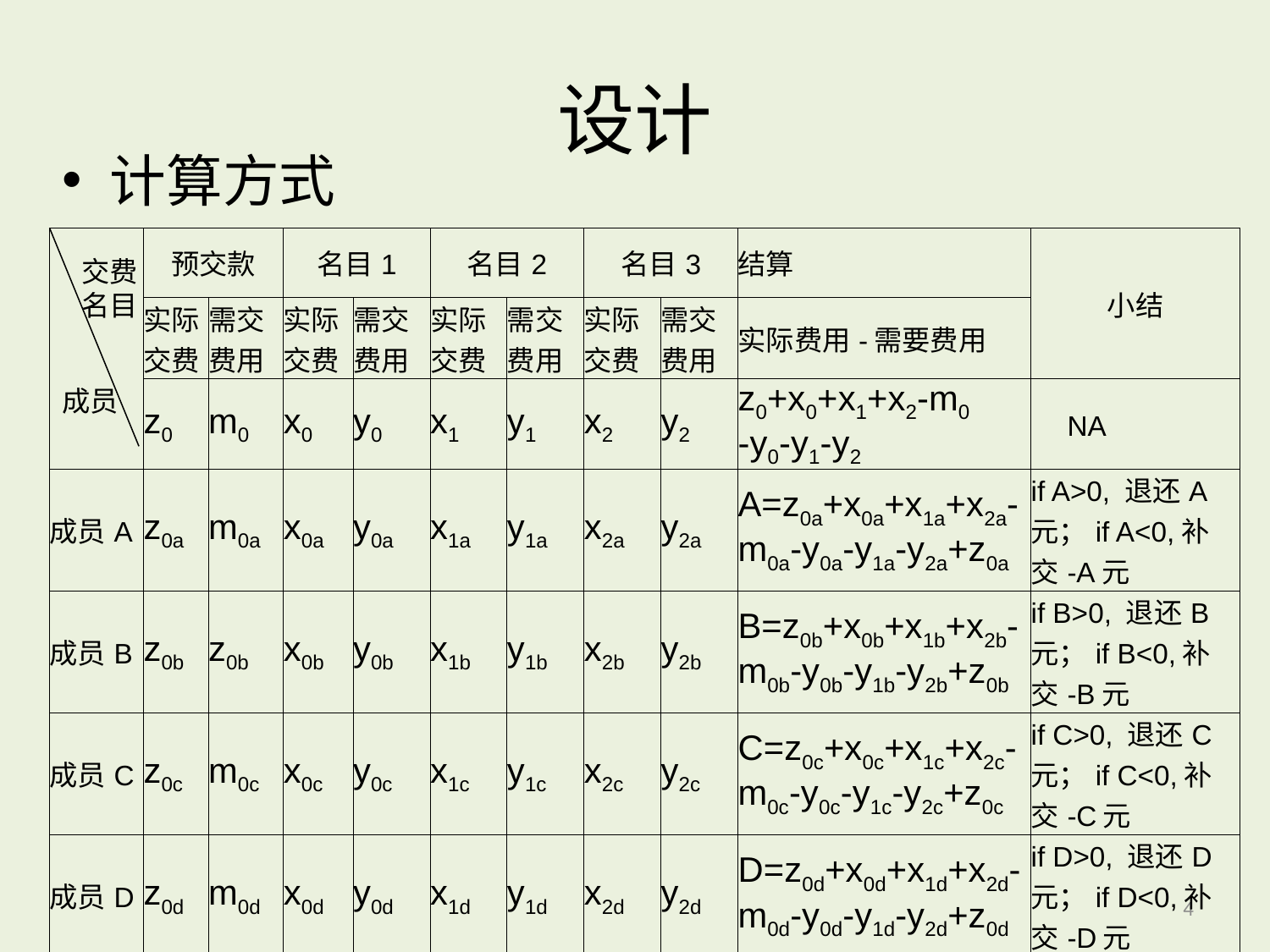

设计
计算方式
|  | 预交款 |  | 名目1 |  | 名目2 |  | 名目3 |  | 结算 | 小结 |
| --- | --- | --- | --- | --- | --- | --- | --- | --- | --- | --- |
|  | 实际交费 | 需交费用 | 实际交费 | 需交费用 | 实际交费 | 需交费用 | 实际交费 | 需交费用 | 实际费用-需要费用 |  |
|  | z0 | m0 | x0 | y0 | x1 | y1 | x2 | y2 | z0+x0+x1+x2-m0 -y0-y1-y2 | NA |
| 成员A | z0a | m0a | x0a | y0a | x1a | y1a | x2a | y2a | A=z0a+x0a+x1a+x2a-m0a-y0a-y1a-y2a+z0a | if A>0, 退还A元；if A<0,补交-A元 |
| 成员B | z0b | z0b | x0b | y0b | x1b | y1b | x2b | y2b | B=z0b+x0b+x1b+x2b-m0b-y0b-y1b-y2b+z0b | if B>0, 退还B元；if B<0,补交-B元 |
| 成员C | z0c | m0c | x0c | y0c | x1c | y1c | x2c | y2c | C=z0c+x0c+x1c+x2c-m0c-y0c-y1c-y2c+z0c | if C>0, 退还C元；if C<0,补交-C元 |
| 成员D | z0d | m0d | x0d | y0d | x1d | y1d | x2d | y2d | D=z0d+x0d+x1d+x2d-m0d-y0d-y1d-y2d+z0d | if D>0, 退还D元；if D<0,补交-D元 |
交费名目
成员
4